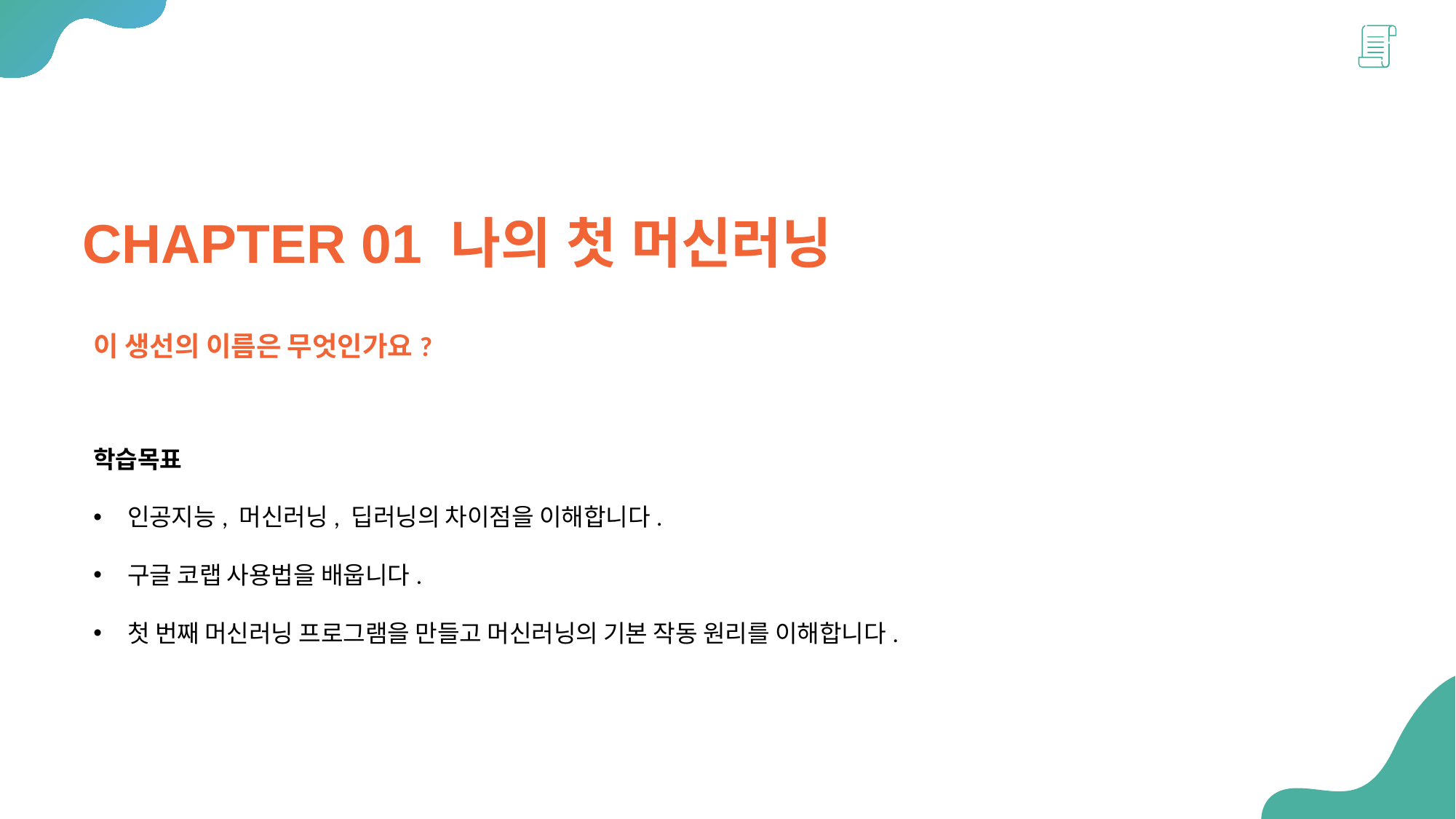

CHAPTER 01 나의 첫 머신러닝
이 생선의 이름은 무엇인가요?
학습목표
인공지능, 머신러닝, 딥러닝의 차이점을 이해합니다.
구글 코랩 사용법을 배웁니다.
첫 번째 머신러닝 프로그램을 만들고 머신러닝의 기본 작동 원리를 이해합니다.